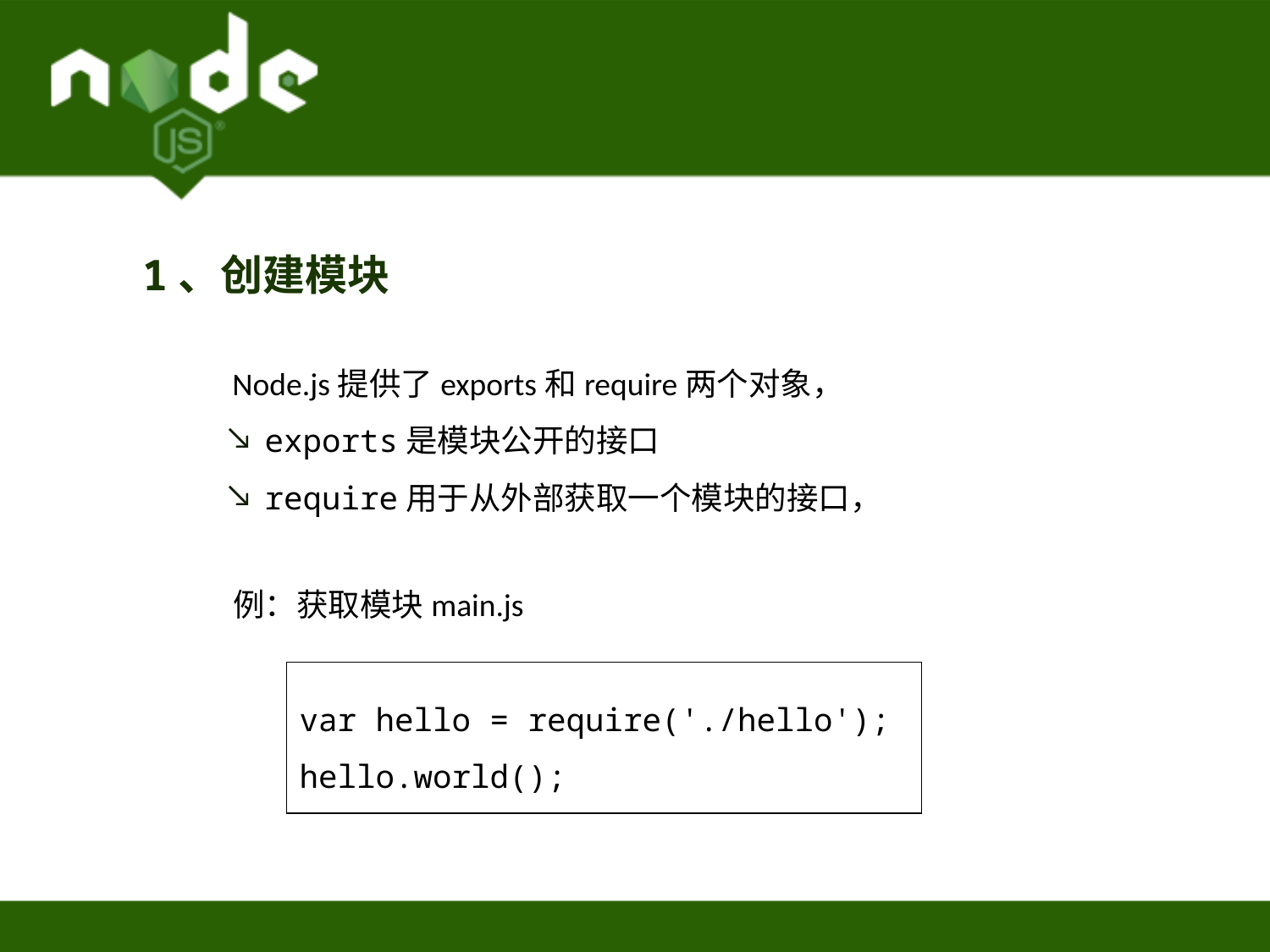

1、创建模块
 Node.js提供了exports和require两个对象，
exports是模块公开的接口
require用于从外部获取一个模块的接口，
例：获取模块main.js
var hello = require('./hello');
hello.world();